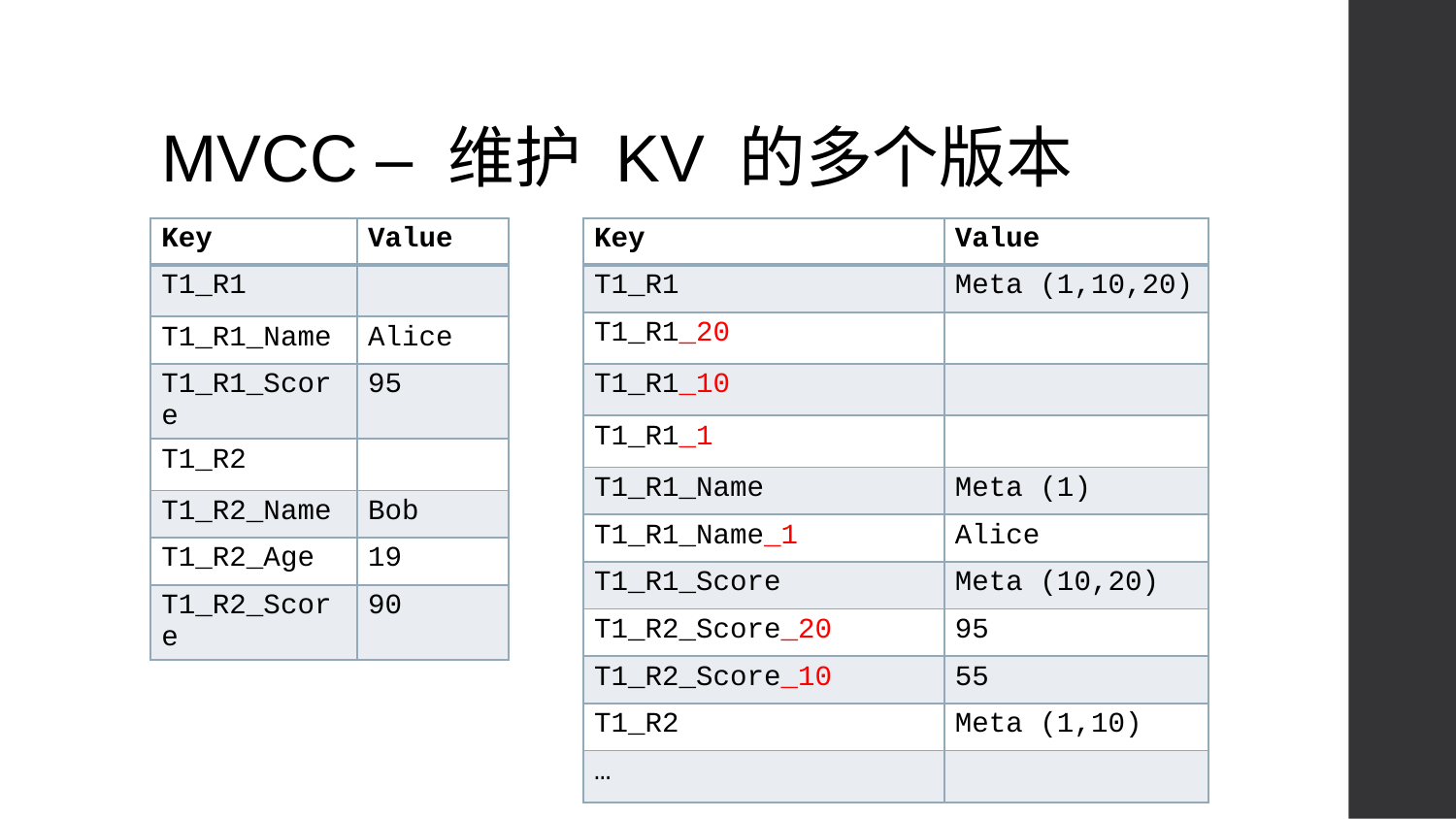

# MVCC – 维护 KV 的多个版本
| Key | Value |
| --- | --- |
| T1\_R1 |  |
| T1\_R1\_Name | Alice |
| T1\_R1\_Score | 95 |
| T1\_R2 |  |
| T1\_R2\_Name | Bob |
| T1\_R2\_Age | 19 |
| T1\_R2\_Score | 90 |
| Key | Value |
| --- | --- |
| T1\_R1 | Meta (1,10,20) |
| T1\_R1\_20 |  |
| T1\_R1\_10 |  |
| T1\_R1\_1 |  |
| T1\_R1\_Name | Meta (1) |
| T1\_R1\_Name\_1 | Alice |
| T1\_R1\_Score | Meta (10,20) |
| T1\_R2\_Score\_20 | 95 |
| T1\_R2\_Score\_10 | 55 |
| T1\_R2 | Meta (1,10) |
| … |  |